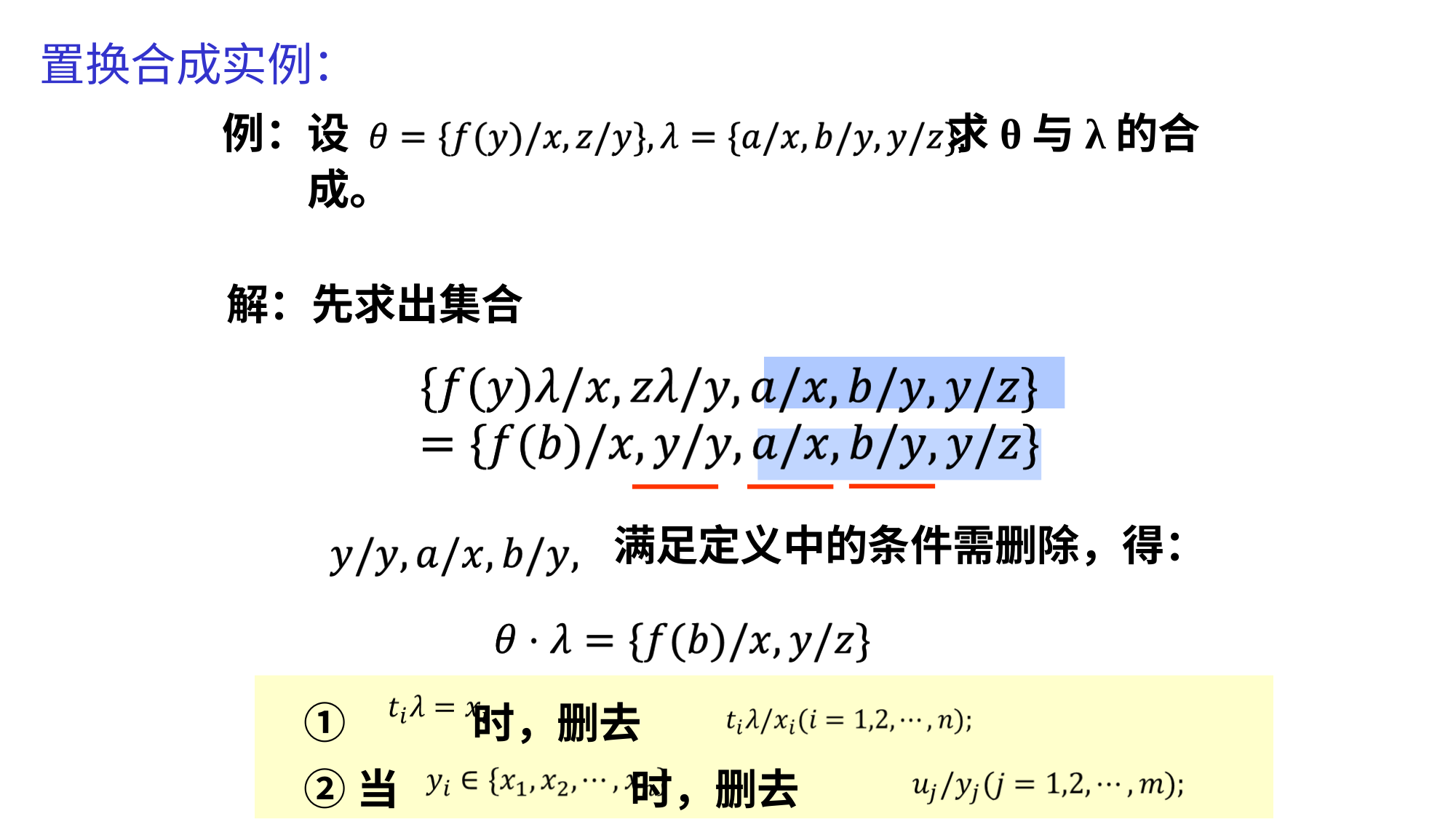

# 置换合成实例：
例：设                                                              求θ与λ的合成。

解：先求出集合

满足定义中的条件需删除，得：

    ①            时，删去
    ②当                        时，删去

34